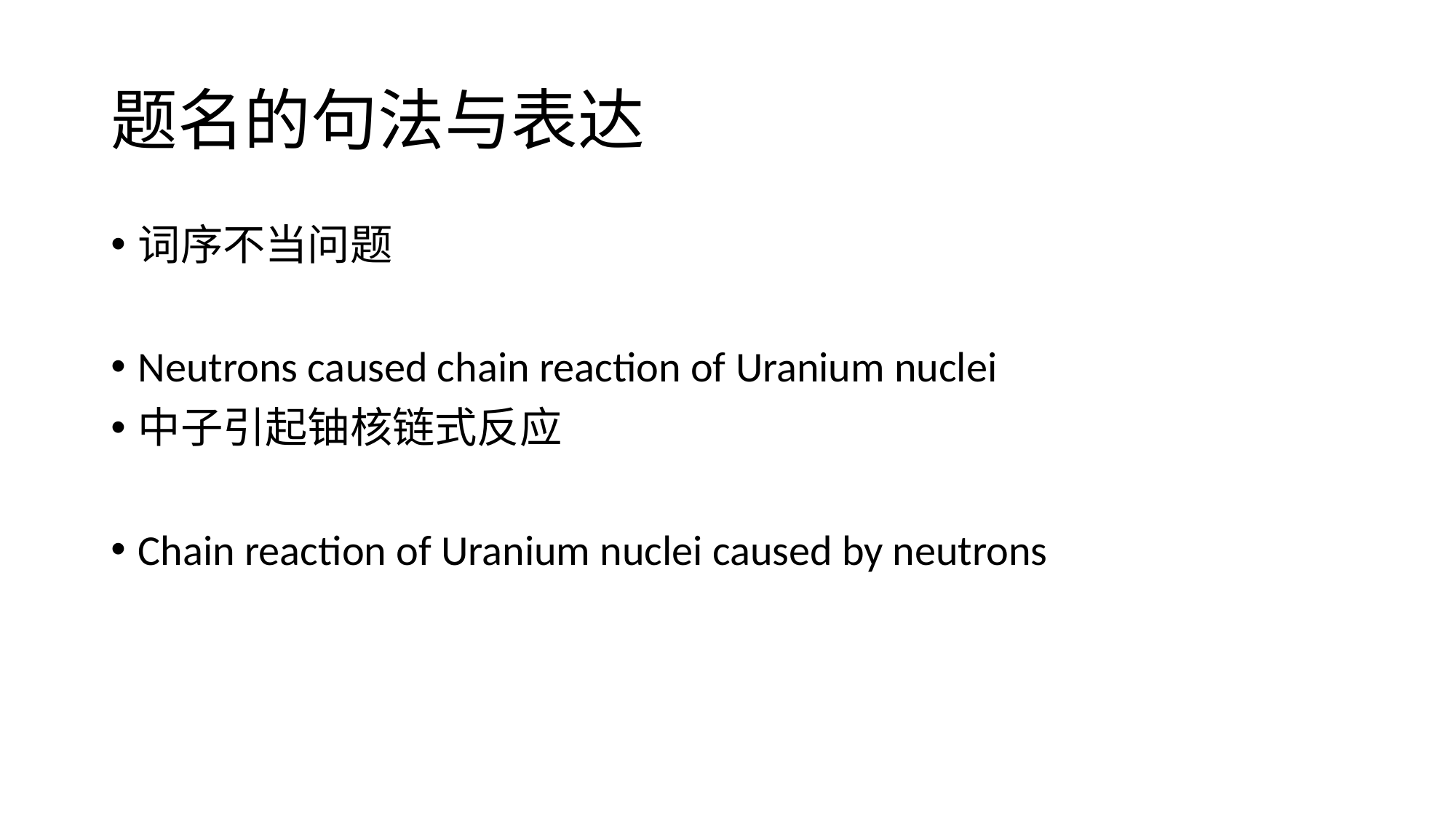

# 题名的句法与表达
词序不当问题

Neutrons caused chain reaction of Uranium nuclei
中子引起铀核链式反应

Chain reaction of Uranium nuclei caused by neutrons